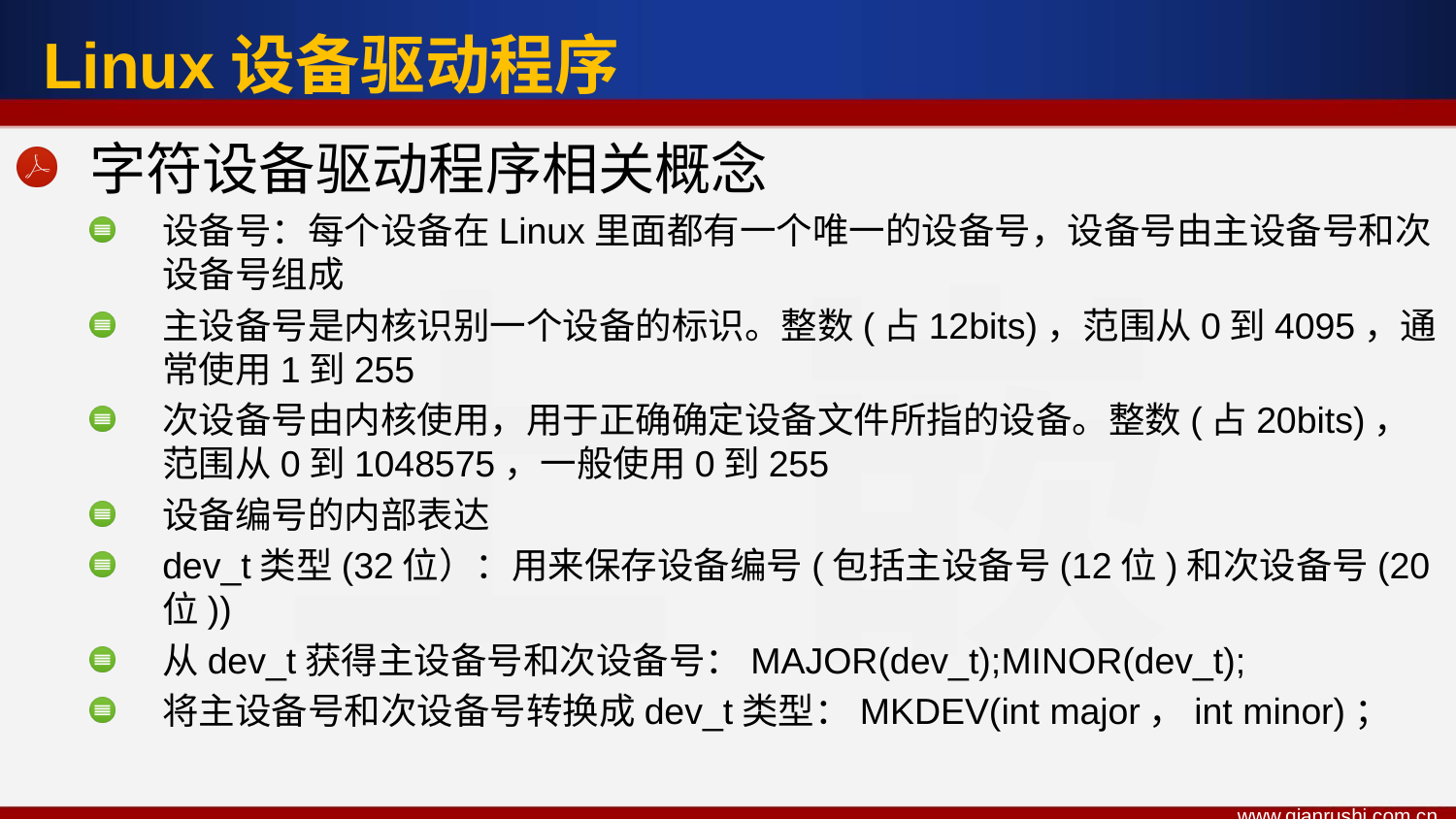

Linux设备驱动程序
字符设备驱动程序相关概念
设备号：每个设备在Linux里面都有一个唯一的设备号，设备号由主设备号和次设备号组成
主设备号是内核识别一个设备的标识。整数(占12bits)，范围从0到4095，通常使用1到255
次设备号由内核使用，用于正确确定设备文件所指的设备。整数(占20bits)，范围从0到1048575，一般使用0到255
设备编号的内部表达
dev_t类型(32位）：用来保存设备编号(包括主设备号(12位)和次设备号(20位))
从dev_t获得主设备号和次设备号：MAJOR(dev_t);MINOR(dev_t);
将主设备号和次设备号转换成dev_t类型：MKDEV(int major，int minor)；